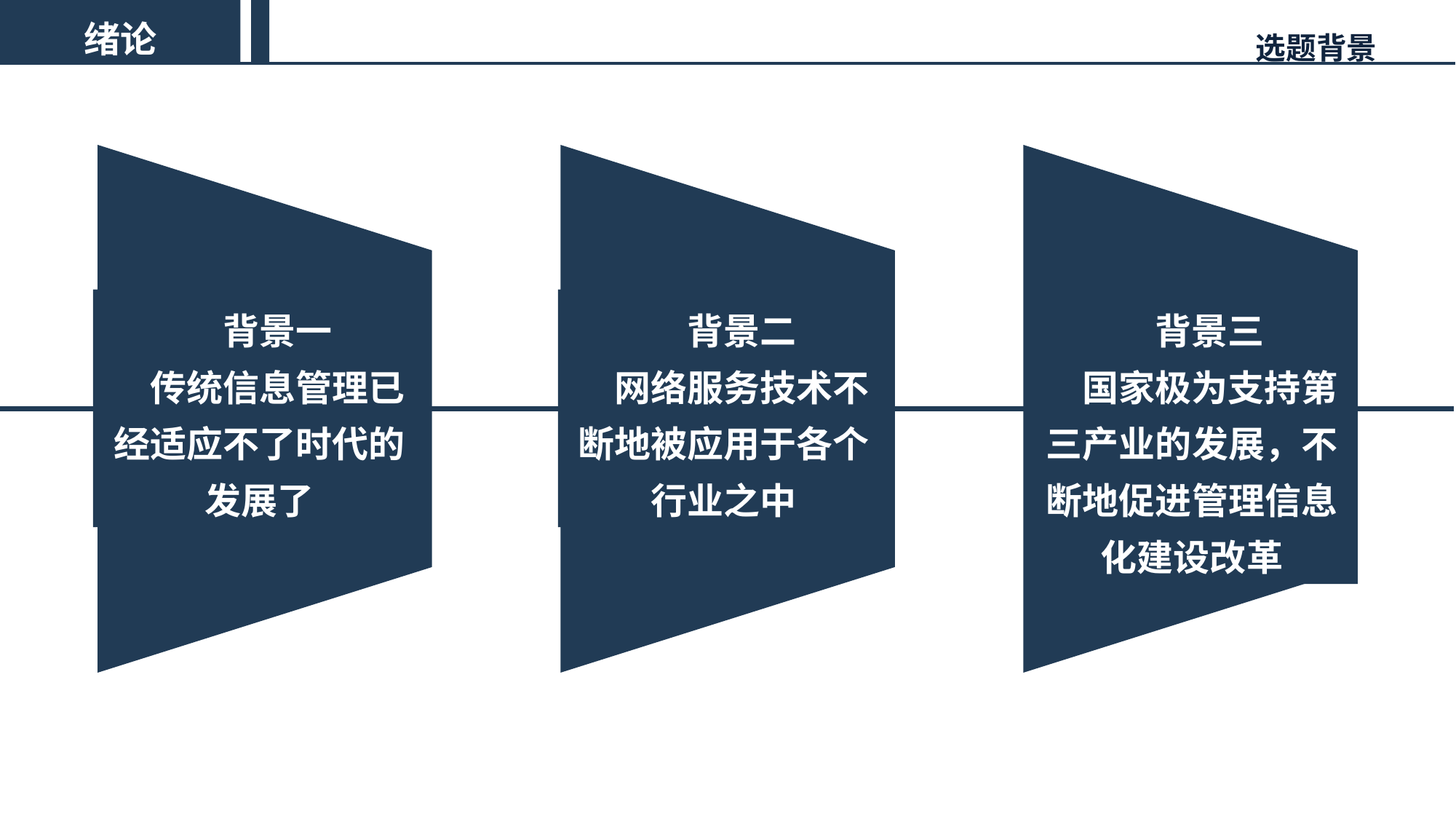

绪论

选题背景

背景一
传统信息管理已经适应不了时代的发展了

背景二
网络服务技术不断地被应用于各个行业之中

背景三
国家极为支持第三产业的发展，不断地促进管理信息化建设改革